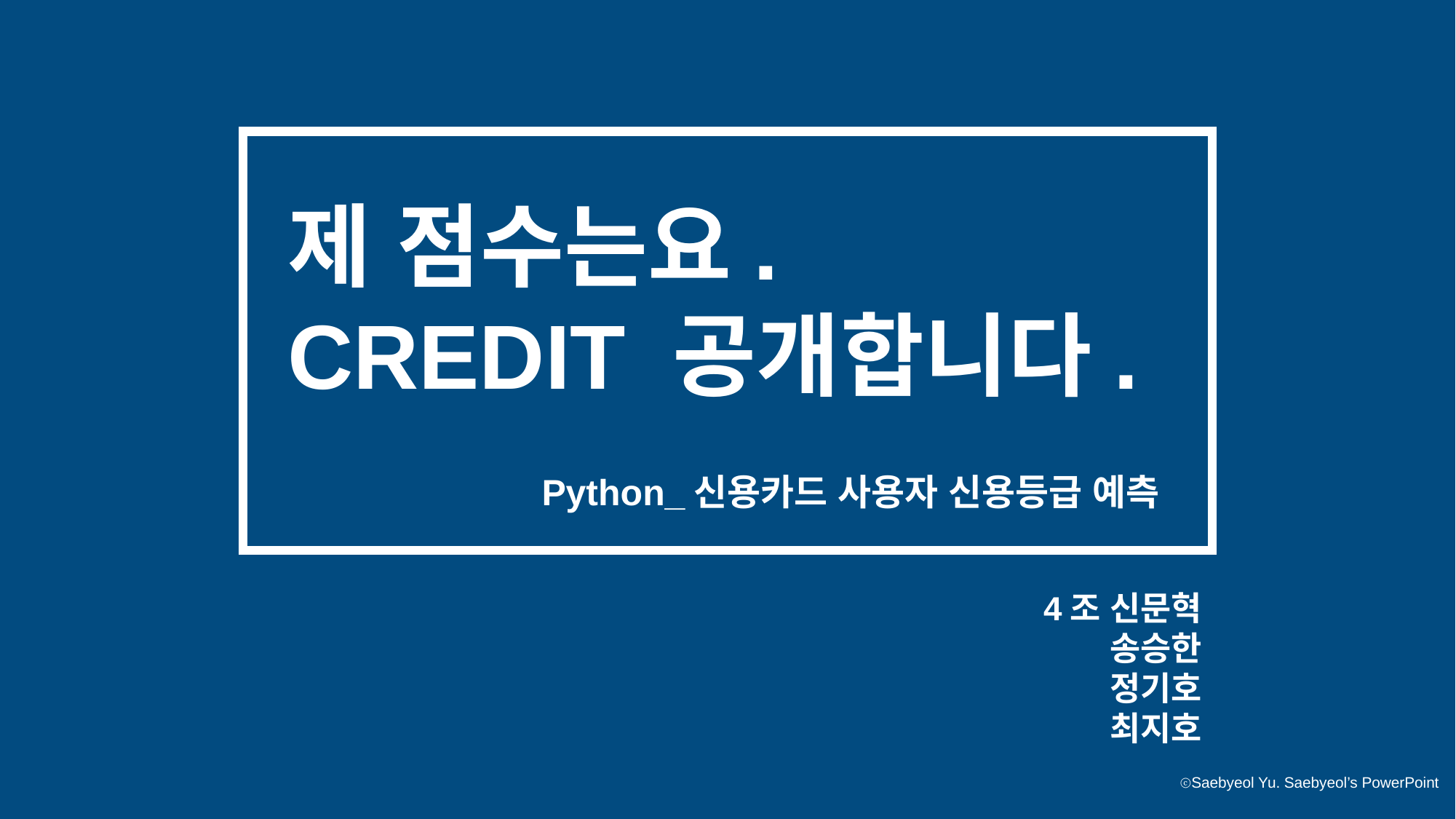

제 점수는요.
CREDIT 공개합니다.

Python_신용카드 사용자 신용등급 예측
4조 신문혁
송승한
정기호
최지호